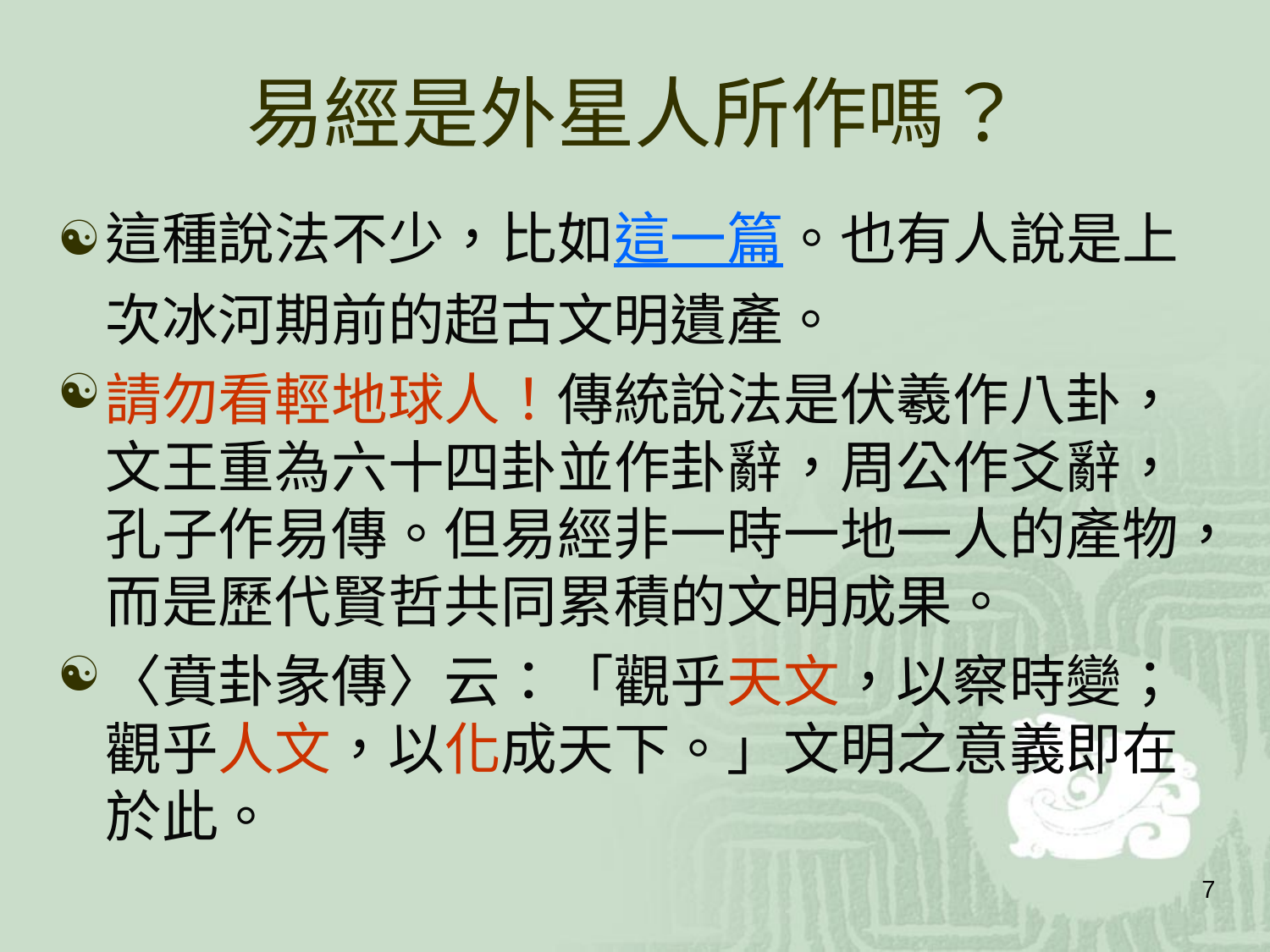

# 易經是外星人所作嗎？
這種說法不少，比如這一篇。也有人說是上次冰河期前的超古文明遺產。
請勿看輕地球人！傳統說法是伏羲作八卦，文王重為六十四卦並作卦辭，周公作爻辭，孔子作易傳。但易經非一時一地一人的產物，而是歷代賢哲共同累積的文明成果。
〈賁卦彖傳〉云：「觀乎天文，以察時變；觀乎人文，以化成天下。」文明之意義即在於此。

7